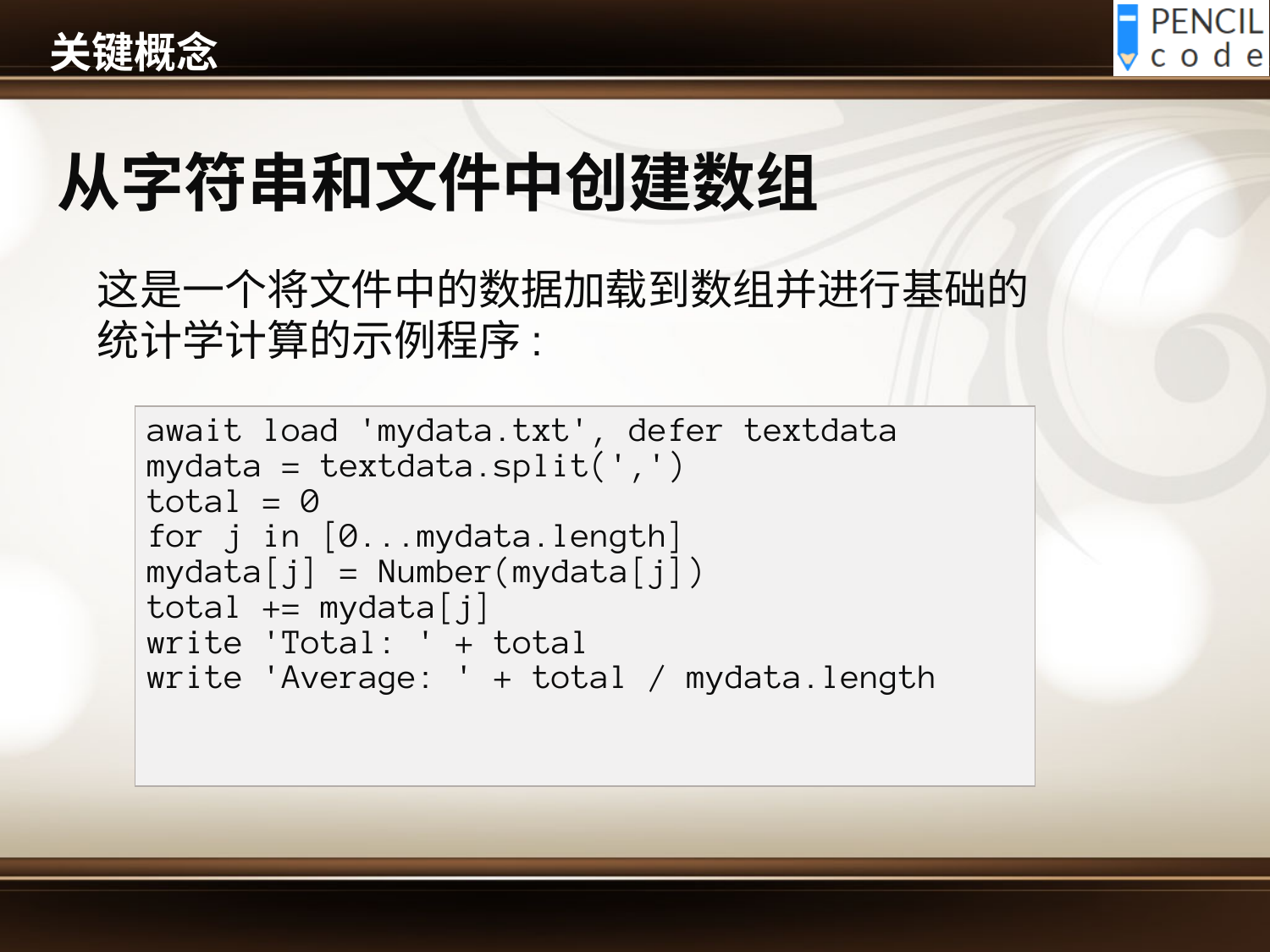

# 关键概念
从字符串和文件中创建数组
这是一个将文件中的数据加载到数组并进行基础的统计学计算的示例程序:
| await load 'mydata.txt', defer textdata mydata = textdata.split(',') total = 0 for j in [0...mydata.length] mydata[j] = Number(mydata[j]) total += mydata[j] write 'Total: ' + total write 'Average: ' + total / mydata.length |
| --- |